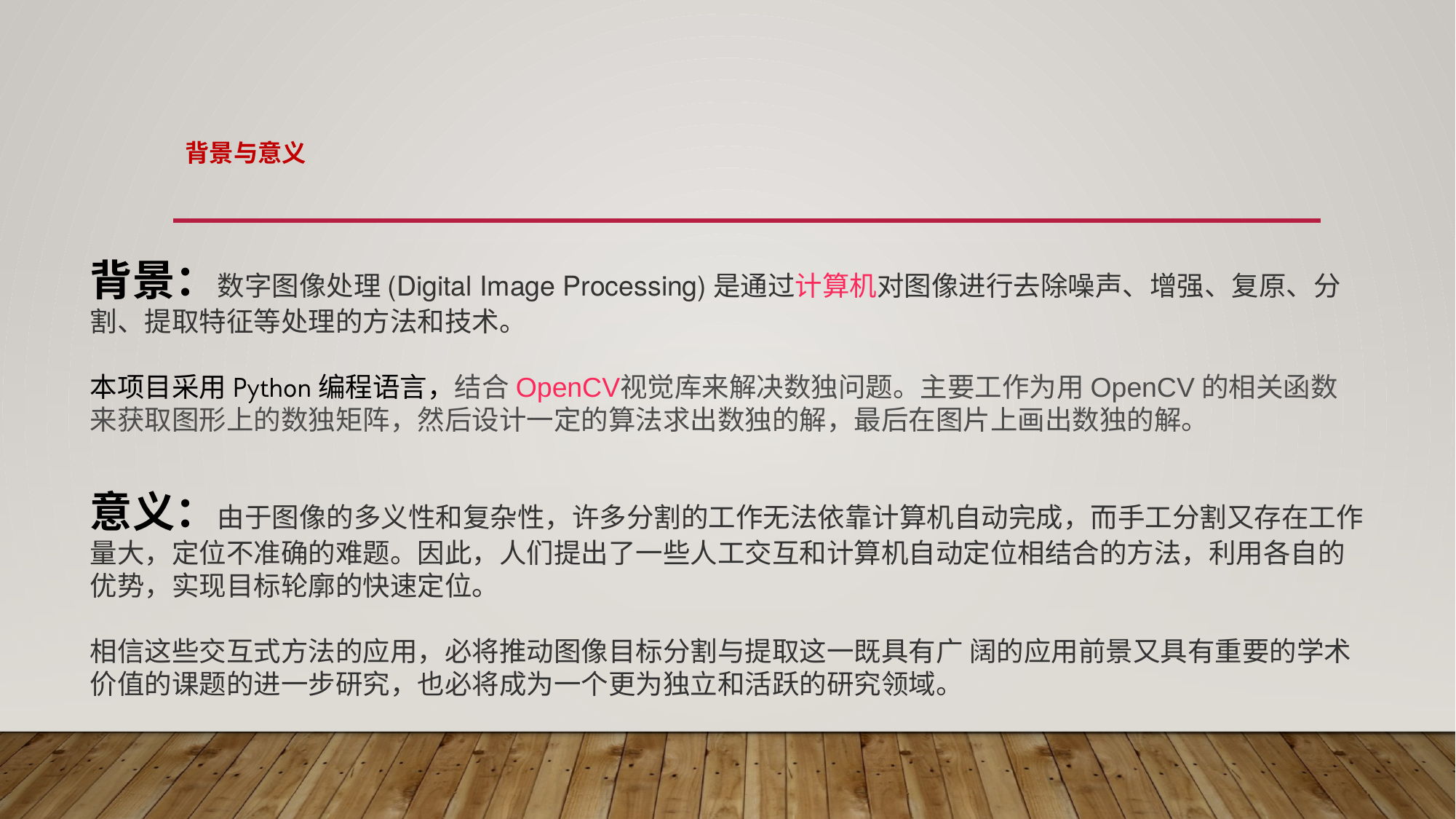

# 背景与意义
背景：数字图像处理(Digital Image Processing)是通过计算机对图像进行去除噪声、增强、复原、分割、提取特征等处理的方法和技术。

本项目采用Python编程语言，结合OpenCV视觉库来解决数独问题。主要工作为用OpenCV的相关函数来获取图形上的数独矩阵，然后设计一定的算法求出数独的解，最后在图片上画出数独的解。
意义：由于图像的多义性和复杂性，许多分割的工作无法依靠计算机自动完成，而手工分割又存在工作量大，定位不准确的难题。因此，人们提出了一些人工交互和计算机自动定位相结合的方法，利用各自的优势，实现目标轮廓的快速定位。

相信这些交互式方法的应用，必将推动图像目标分割与提取这一既具有广 阔的应用前景又具有重要的学术价值的课题的进一步研究，也必将成为一个更为独立和活跃的研究领域。